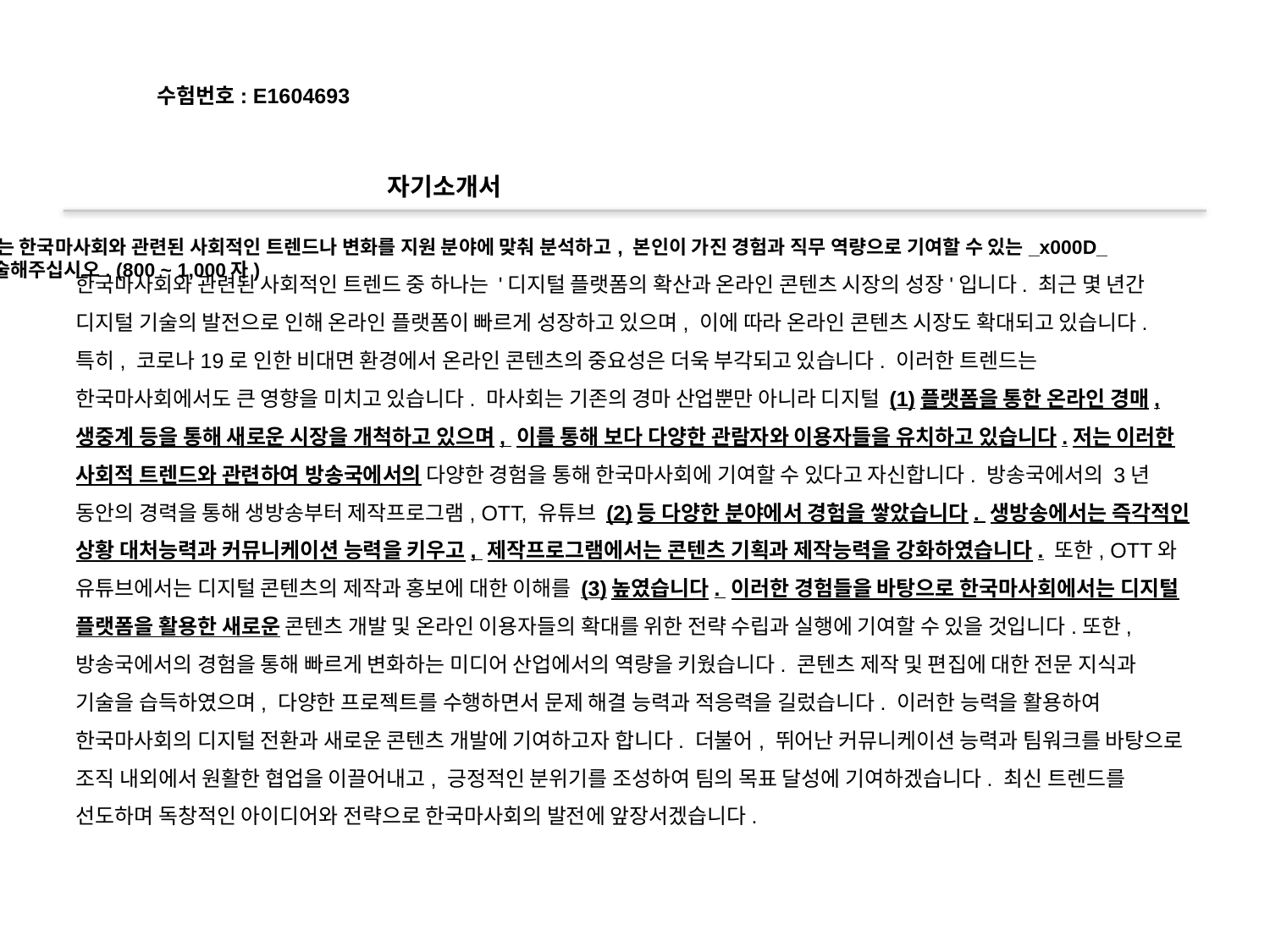

수험번호: E1604693
#

자기소개서

본인이 최근 관심을 갖고 있는 한국마사회와 관련된 사회적인 트렌드나 변화를 지원 분야에 맞춰 분석하고, 본인이 가진 경험과 직무 역량으로 기여할 수 있는_x000D_
바가 무엇인지 자세하게 기술해주십시오. (800 ~ 1,000자)

한국마사회와 관련된 사회적인 트렌드 중 하나는 '디지털 플랫폼의 확산과 온라인 콘텐츠 시장의 성장'입니다. 최근 몇 년간 디지털 기술의 발전으로 인해 온라인 플랫폼이 빠르게 성장하고 있으며, 이에 따라 온라인 콘텐츠 시장도 확대되고 있습니다. 특히, 코로나19로 인한 비대면 환경에서 온라인 콘텐츠의 중요성은 더욱 부각되고 있습니다. 이러한 트렌드는 한국마사회에서도 큰 영향을 미치고 있습니다. 마사회는 기존의 경마 산업뿐만 아니라 디지털 (1)플랫폼을 통한 온라인 경매, 생중계 등을 통해 새로운 시장을 개척하고 있으며, 이를 통해 보다 다양한 관람자와 이용자들을 유치하고 있습니다.저는 이러한 사회적 트렌드와 관련하여 방송국에서의 다양한 경험을 통해 한국마사회에 기여할 수 있다고 자신합니다. 방송국에서의 3년 동안의 경력을 통해 생방송부터 제작프로그램, OTT, 유튜브 (2)등 다양한 분야에서 경험을 쌓았습니다. 생방송에서는 즉각적인 상황 대처능력과 커뮤니케이션 능력을 키우고, 제작프로그램에서는 콘텐츠 기획과 제작능력을 강화하였습니다. 또한, OTT와 유튜브에서는 디지털 콘텐츠의 제작과 홍보에 대한 이해를 (3)높였습니다. 이러한 경험들을 바탕으로 한국마사회에서는 디지털 플랫폼을 활용한 새로운 콘텐츠 개발 및 온라인 이용자들의 확대를 위한 전략 수립과 실행에 기여할 수 있을 것입니다.또한, 방송국에서의 경험을 통해 빠르게 변화하는 미디어 산업에서의 역량을 키웠습니다. 콘텐츠 제작 및 편집에 대한 전문 지식과 기술을 습득하였으며, 다양한 프로젝트를 수행하면서 문제 해결 능력과 적응력을 길렀습니다. 이러한 능력을 활용하여 한국마사회의 디지털 전환과 새로운 콘텐츠 개발에 기여하고자 합니다. 더불어, 뛰어난 커뮤니케이션 능력과 팀워크를 바탕으로 조직 내외에서 원활한 협업을 이끌어내고, 긍정적인 분위기를 조성하여 팀의 목표 달성에 기여하겠습니다. 최신 트렌드를 선도하며 독창적인 아이디어와 전략으로 한국마사회의 발전에 앞장서겠습니다.

자기소개서 기반 면접 질문 제안

(1) 디지털 플랫폼을 통한 한국마사회의 콘텐츠 발전에 대해 구체적으로 어떤 전략을 계획하고 있나요?
(2) 방송국에서 배운 경험과 기술이 한국마사회 디지털 전환에 어떻게 기여할 수 있을 것이라 생각하나요?
(3) 커뮤니케이션 능력을 활용하여 팀의 목표 달성에 어떤 방식으로 기여할 계획인가요?